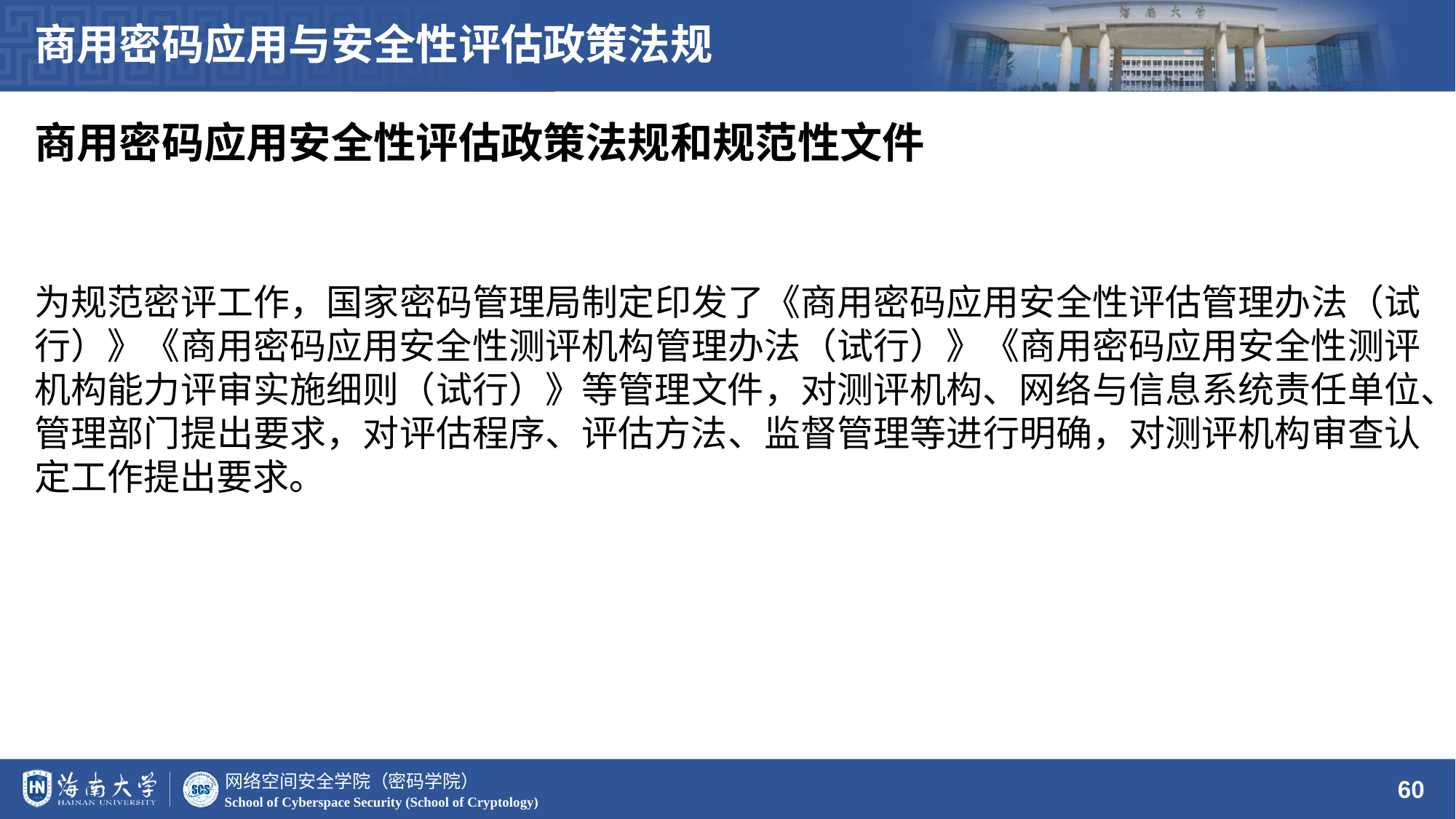

商用密码应用与安全性评估政策法规

商用密码应用安全性评估政策法规和规范性文件

为规范密评工作，国家密码管理局制定印发了《商用密码应用安全性评估管理办法（试行）》《商用密码应用安全性测评机构管理办法（试行）》《商用密码应用安全性测评机构能力评审实施细则（试行）》等管理文件，对测评机构、网络与信息系统责任单位、管理部门提出要求，对评估程序、评估方法、监督管理等进行明确，对测评机构审查认定工作提出要求。

60